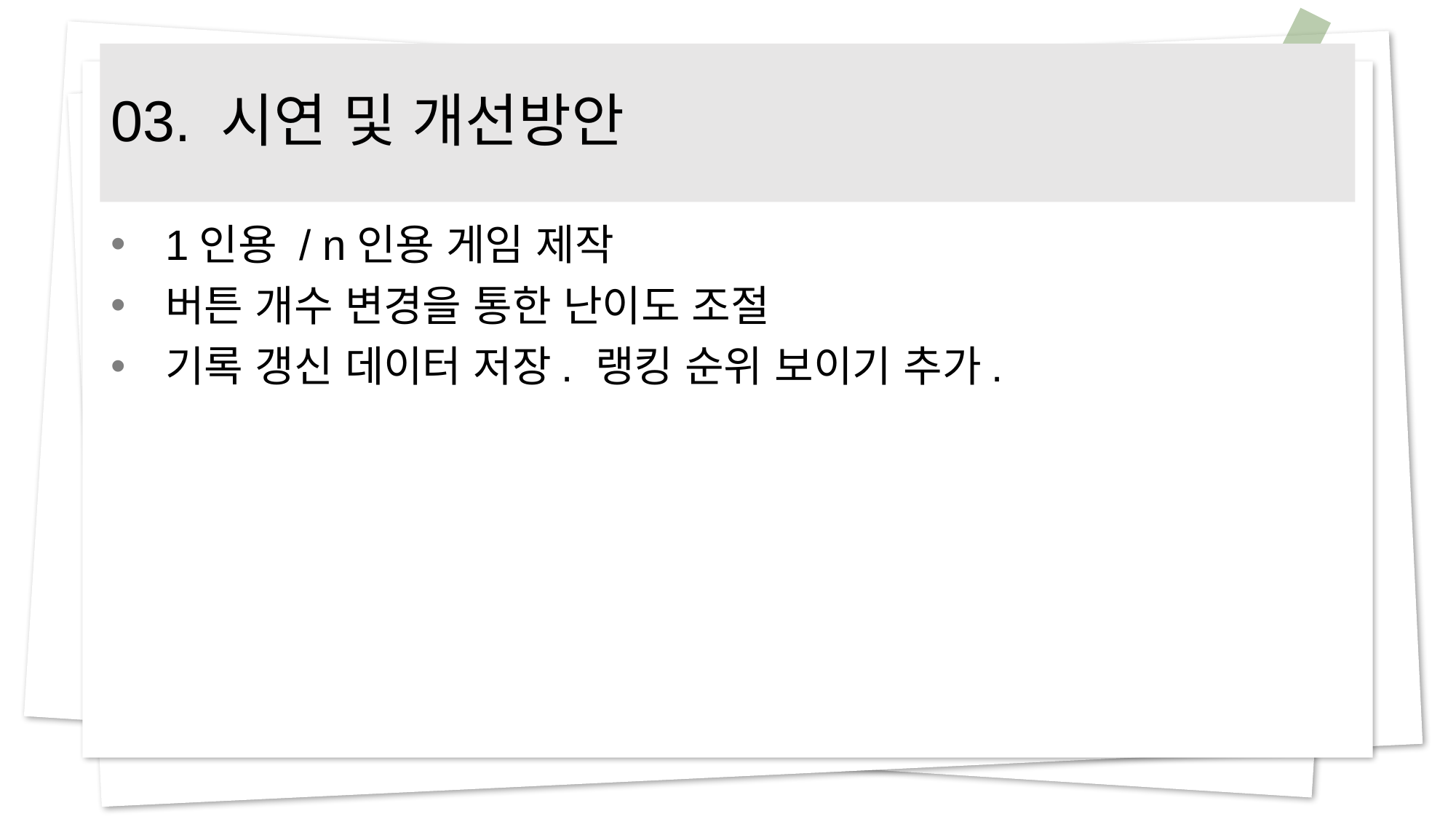

# 03. 시연 및 개선방안
1인용 / n인용 게임 제작
버튼 개수 변경을 통한 난이도 조절
기록 갱신 데이터 저장. 랭킹 순위 보이기 추가.